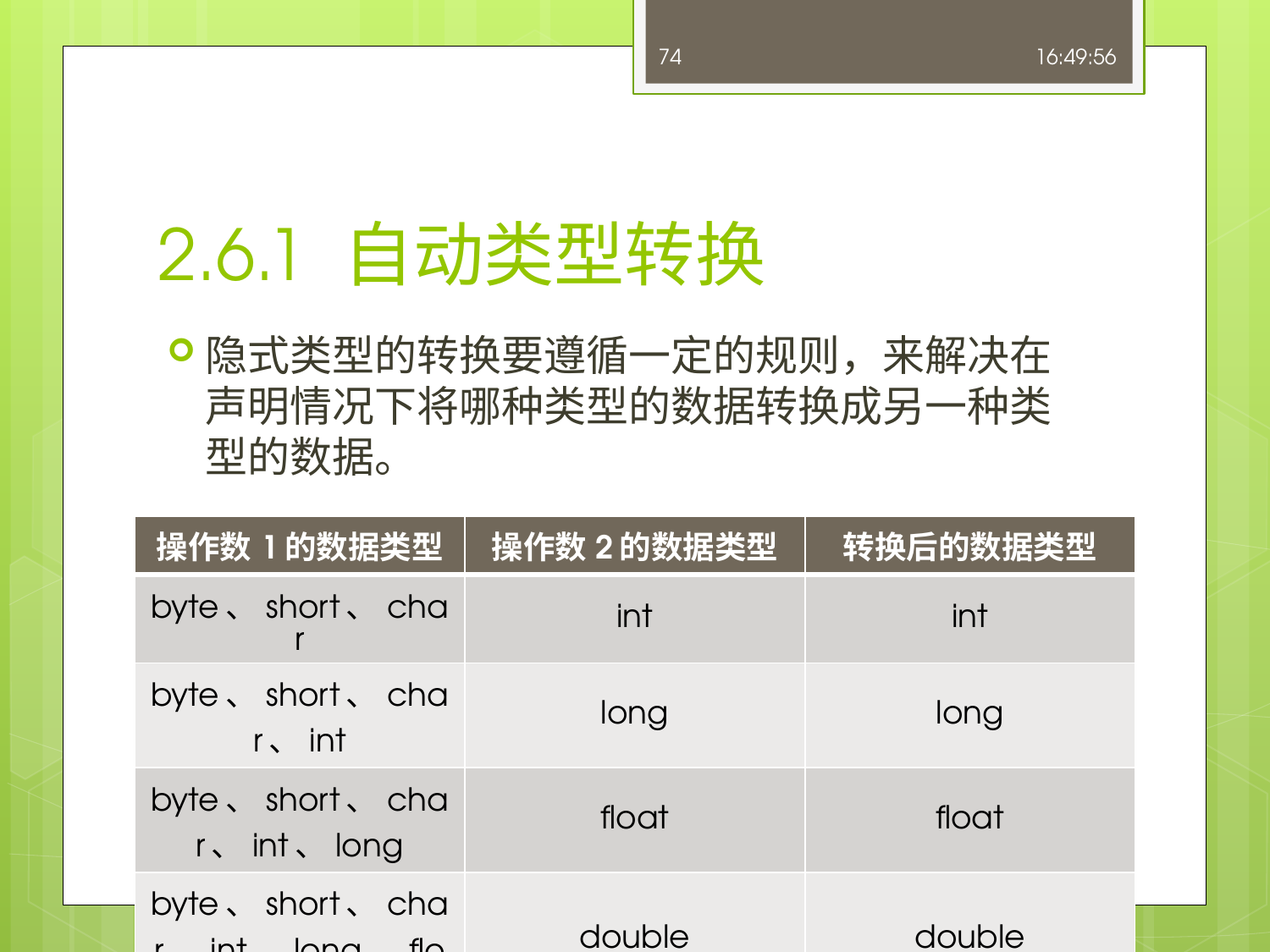

74
16:49:56
# 2.6.1 自动类型转换
隐式类型的转换要遵循一定的规则，来解决在声明情况下将哪种类型的数据转换成另一种类型的数据。
| 操作数1的数据类型 | 操作数2的数据类型 | 转换后的数据类型 |
| --- | --- | --- |
| byte、short、char | int | int |
| byte、short、char、int | long | long |
| byte、short、char、int、long | float | float |
| byte、short、char、int、long、float | double | double |